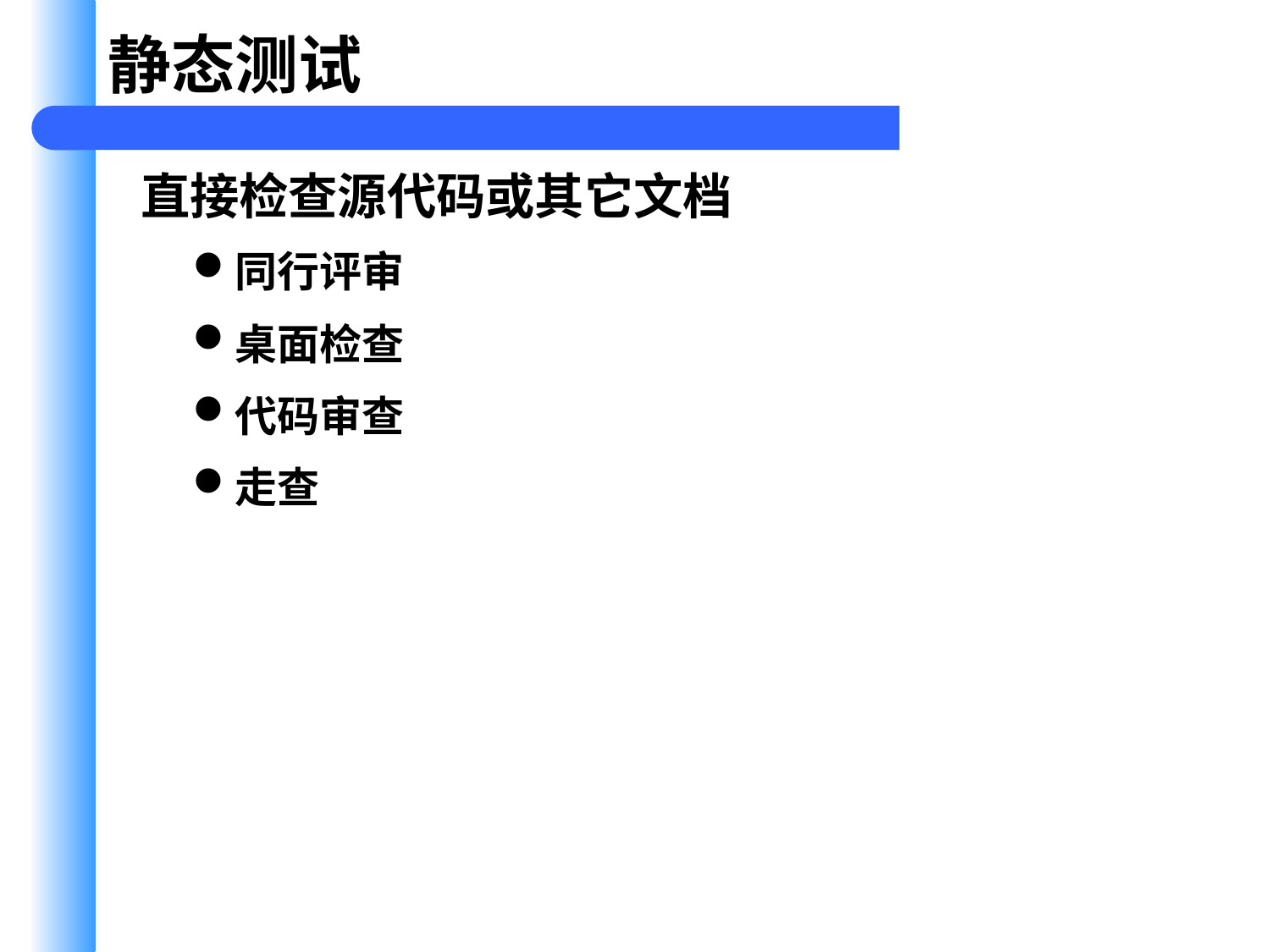

# 静态测试
直接检查源代码或其它文档
同行评审
桌面检查
代码审查
走查